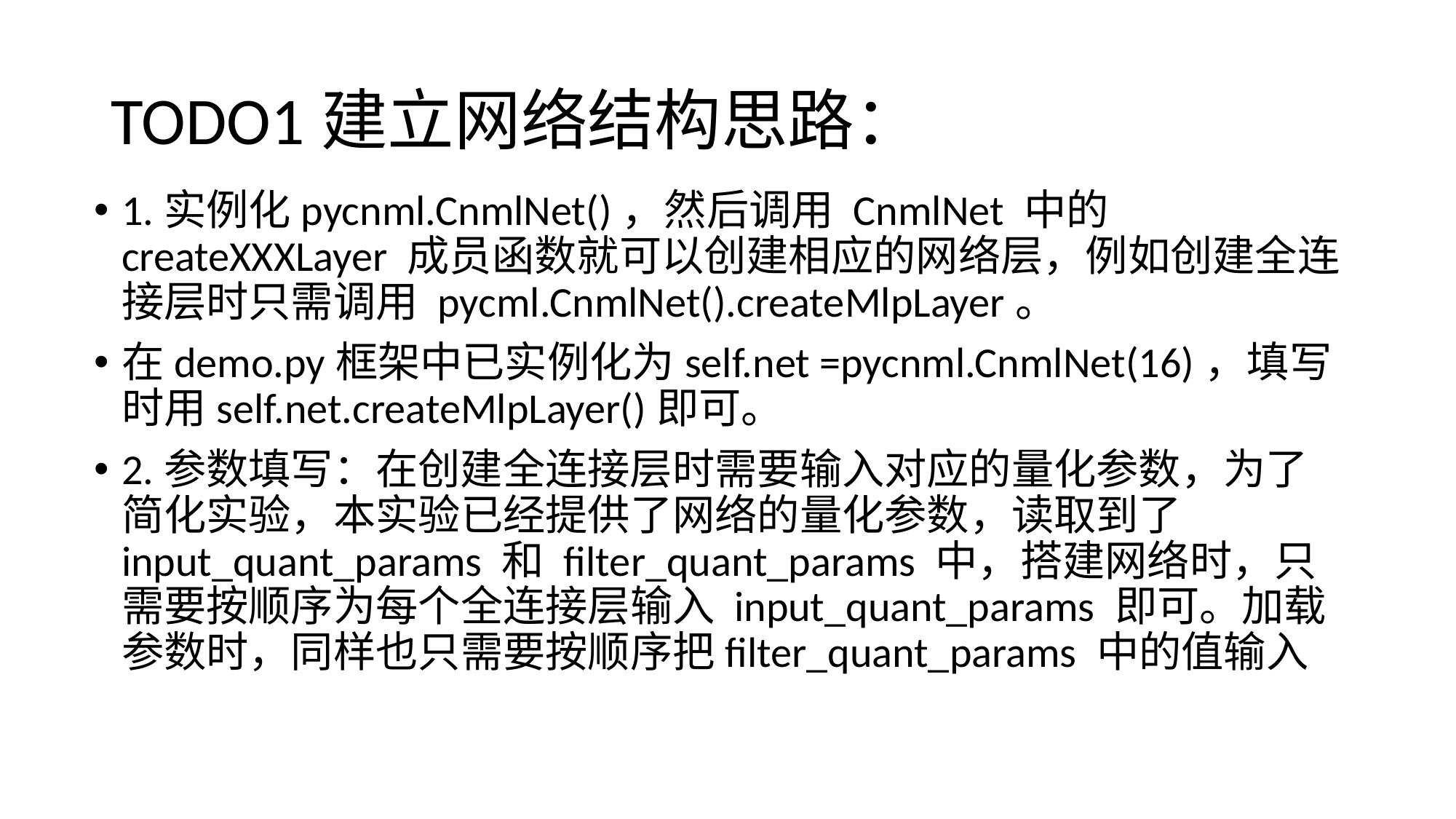

# TODO1建立网络结构思路：
1.实例化pycnml.CnmlNet()，然后调用 CnmlNet 中的createXXXLayer 成员函数就可以创建相应的网络层，例如创建全连接层时只需调用 pycml.CnmlNet().createMlpLayer。
在demo.py框架中已实例化为self.net =pycnml.CnmlNet(16)，填写时用self.net.createMlpLayer()即可。
2.参数填写：在创建全连接层时需要输入对应的量化参数，为了简化实验，本实验已经提供了网络的量化参数，读取到了input_quant_params 和 filter_quant_params 中，搭建网络时，只需要按顺序为每个全连接层输入 input_quant_params 即可。加载参数时，同样也只需要按顺序把filter_quant_params 中的值输入